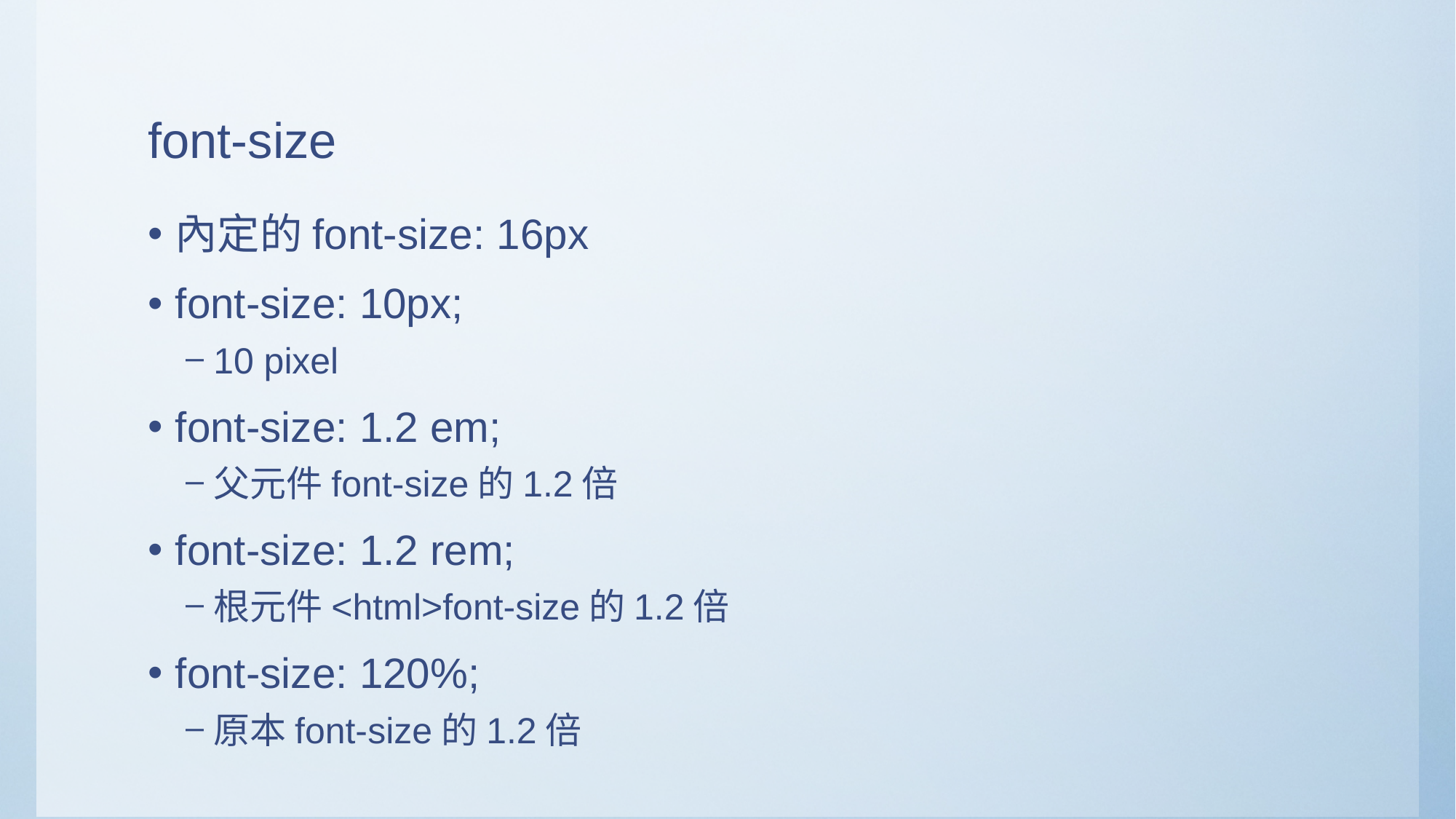

# font-size
內定的font-size: 16px
font-size: 10px;
10 pixel
font-size: 1.2 em;
父元件font-size的1.2倍
font-size: 1.2 rem;
根元件<html>font-size的1.2倍
font-size: 120%;
原本font-size的1.2倍